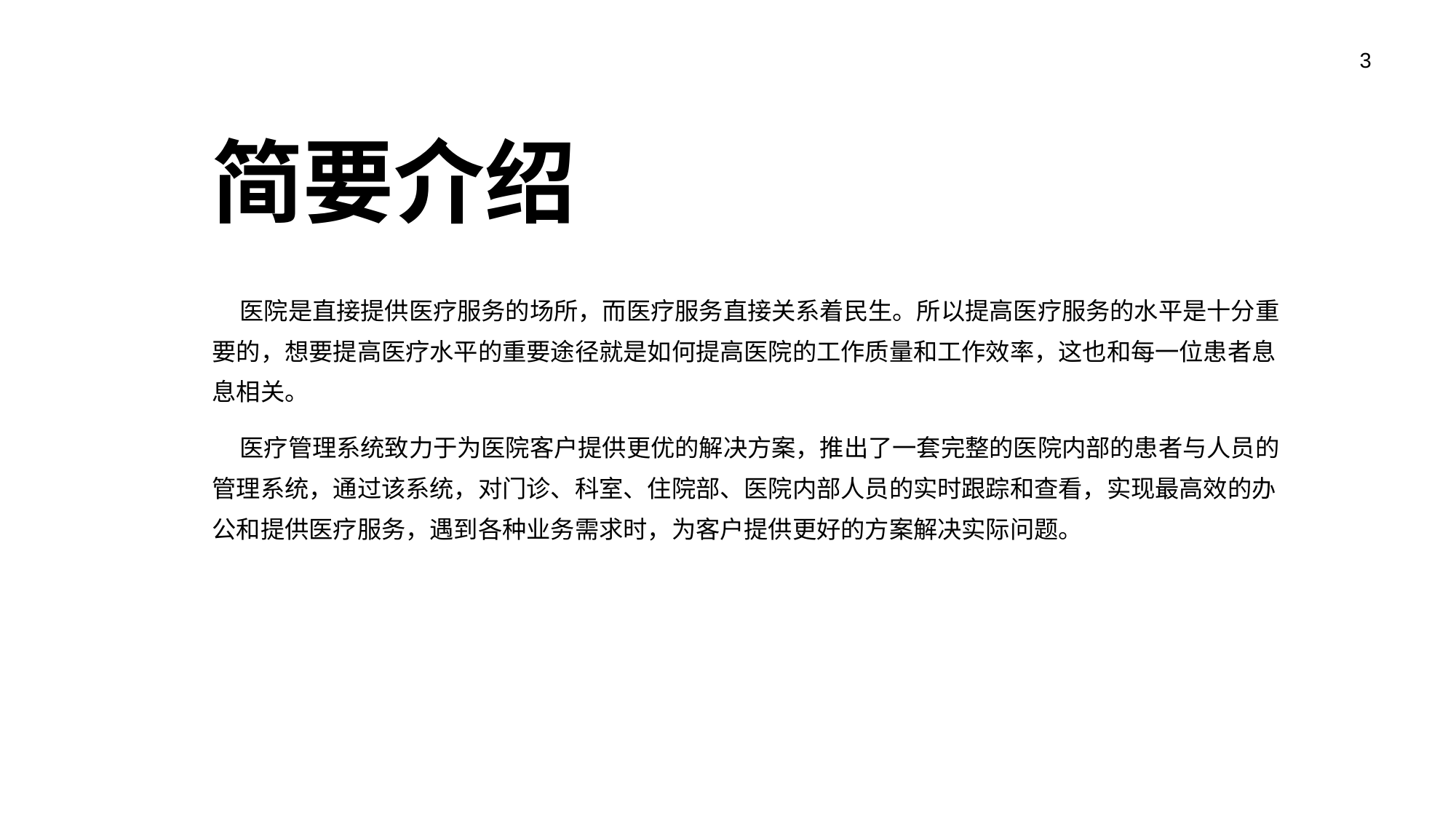

简要介绍
    医院是直接提供医疗服务的场所，而医疗服务直接关系着民生。所以提高医疗服务的水平是十分重要的，想要提高医疗水平的重要途径就是如何提高医院的工作质量和工作效率，这也和每一位患者息息相关。
    医疗管理系统致力于为医院客户提供更优的解决方案，推出了一套完整的医院内部的患者与人员的管理系统，通过该系统，对门诊、科室、住院部、医院内部人员的实时跟踪和查看，实现最高效的办公和提供医疗服务，遇到各种业务需求时，为客户提供更好的方案解决实际问题。